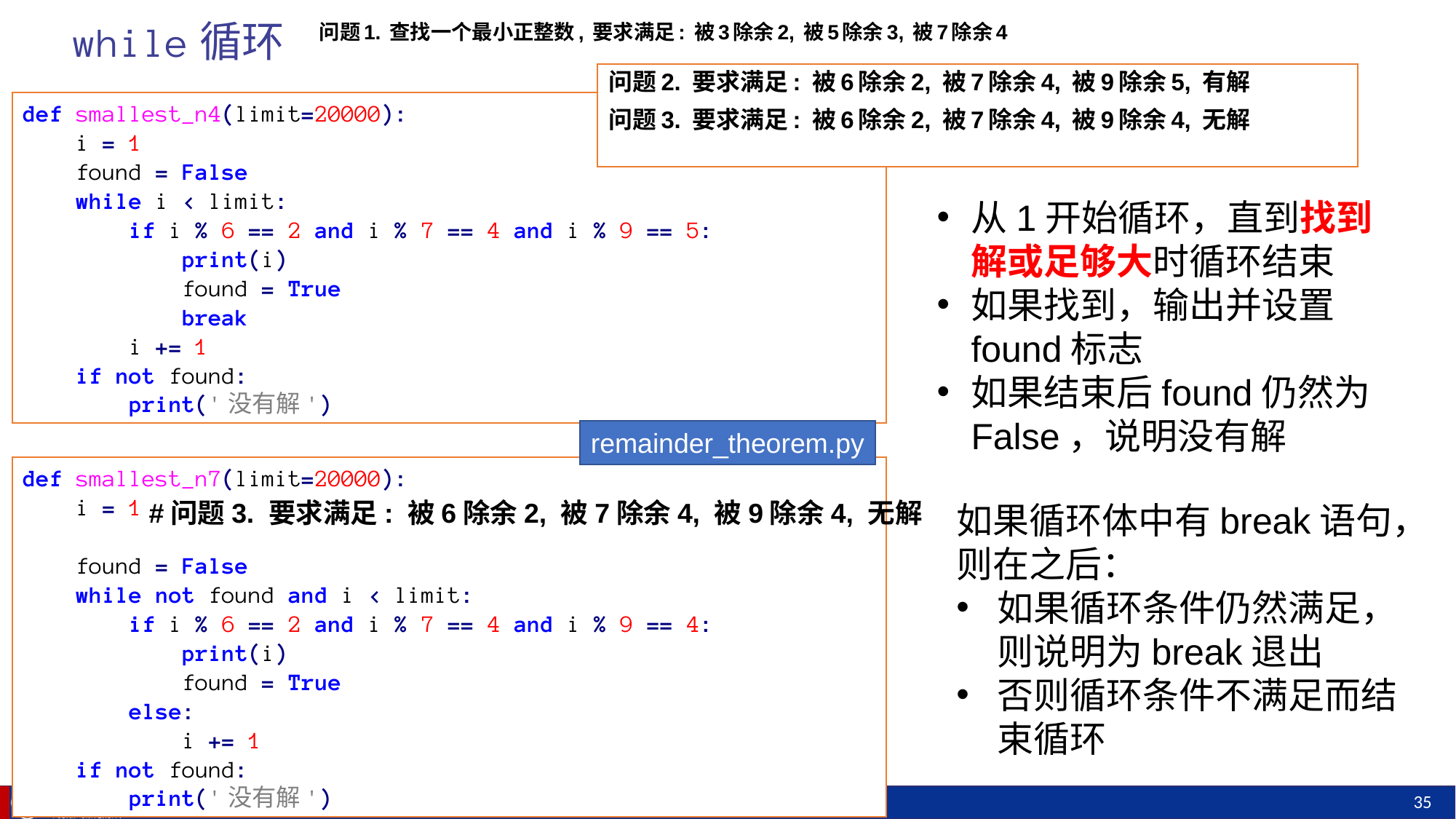

# while循环
问题1. 查找一个最小正整数, 要求满足: 被3除余2, 被5除余3, 被7除余4
问题2. 要求满足: 被6除余2, 被7除余4, 被9除余5, 有解
问题3. 要求满足: 被6除余2, 被7除余4, 被9除余4, 无解

def smallest_n4(limit=20000):
    i = 1
    found = False
    while i < limit:
        if i % 6 == 2 and i % 7 == 4 and i % 9 == 5:
            print(i)
            found = True
            break
        i += 1
    if not found:
        print('没有解')
从1开始循环，直到找到解或足够大时循环结束
如果找到，输出并设置found标志
如果结束后found仍然为False，说明没有解
remainder_theorem.py
def smallest_n7(limit=20000):
    i = 1

    found = False
    while not found and i < limit:
        if i % 6 == 2 and i % 7 == 4 and i % 9 == 4:
            print(i)
            found = True
        else:
            i += 1
    if not found:
        print('没有解')
#问题3. 要求满足: 被6除余2, 被7除余4, 被9除余4, 无解
如果循环体中有break语句，则在之后：
如果循环条件仍然满足，则说明为break退出
否则循环条件不满足而结束循环